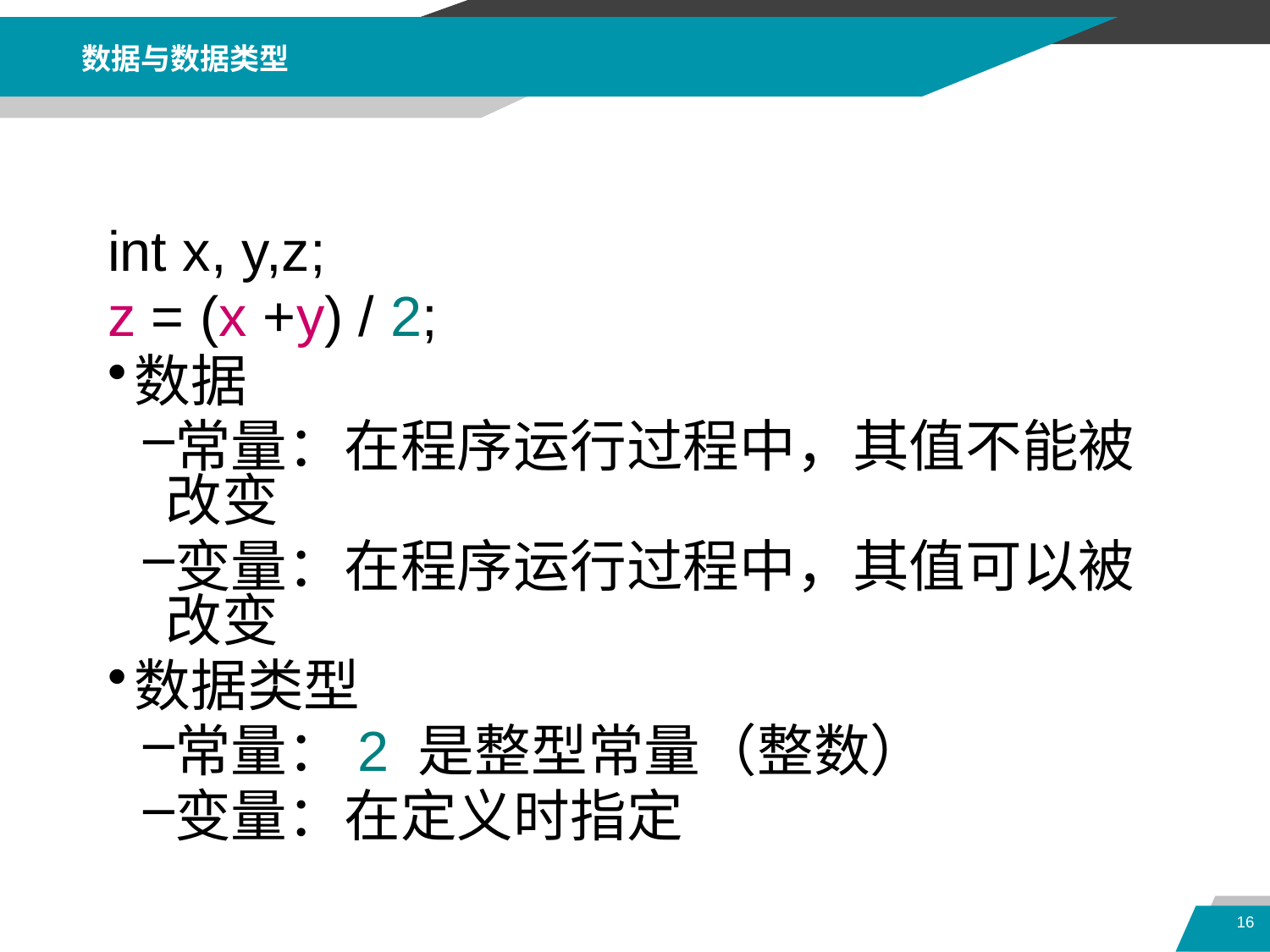

# 数据与数据类型
int x, y,z;
z = (x +y) / 2;
数据
常量：在程序运行过程中，其值不能被改变
变量：在程序运行过程中，其值可以被改变
数据类型
常量：2 是整型常量（整数）
变量：在定义时指定